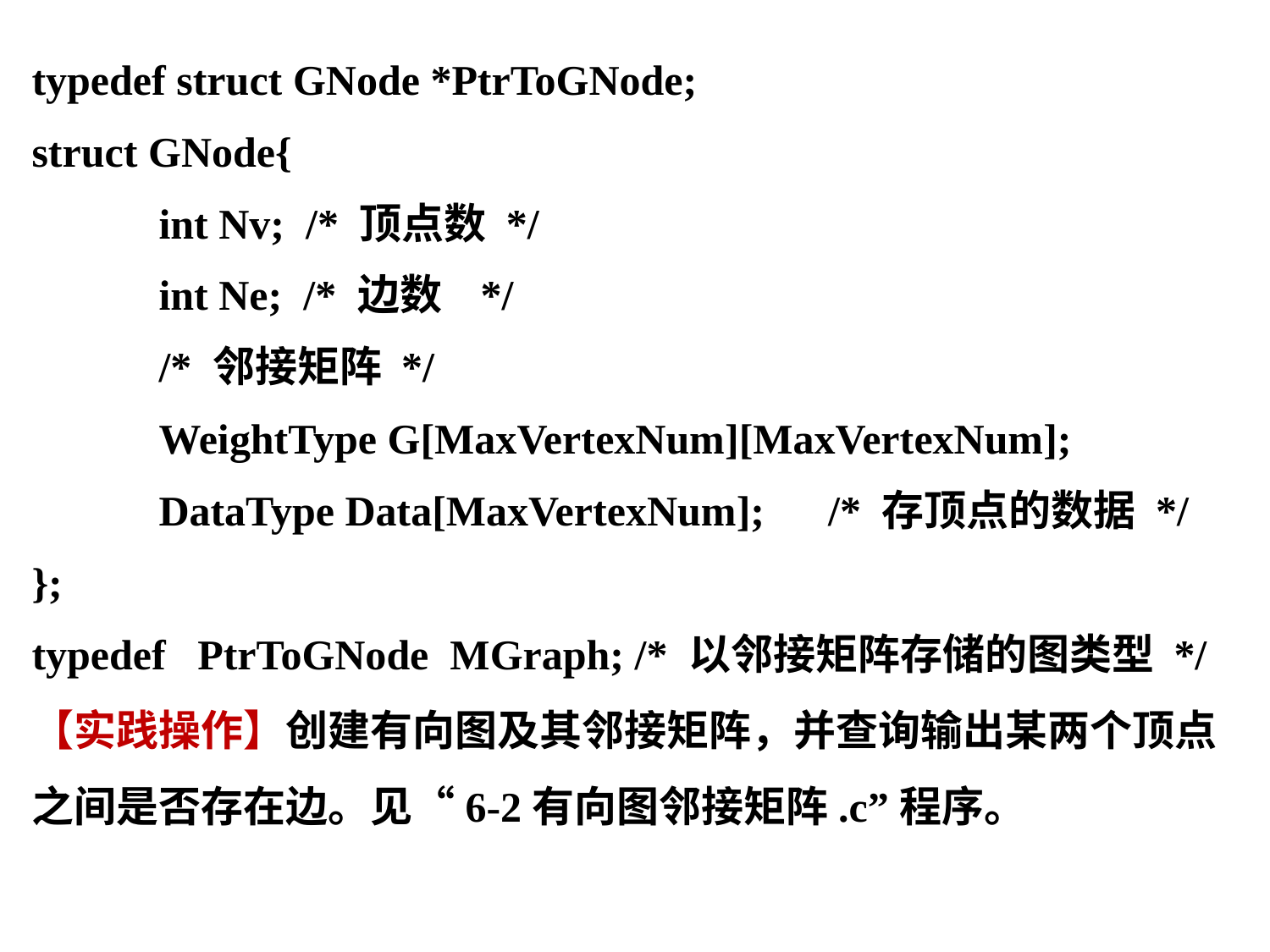

typedef struct GNode *PtrToGNode;
struct GNode{
	int Nv;  /* 顶点数 */
	int Ne;  /* 边数   */
            /* 邻接矩阵 */
	WeightType G[MaxVertexNum][MaxVertexNum];
	DataType Data[MaxVertexNum];      /* 存顶点的数据 */
};
typedef   PtrToGNode  MGraph; /* 以邻接矩阵存储的图类型 */
【实践操作】创建有向图及其邻接矩阵，并查询输出某两个顶点之间是否存在边。见“6-2有向图邻接矩阵.c”程序。